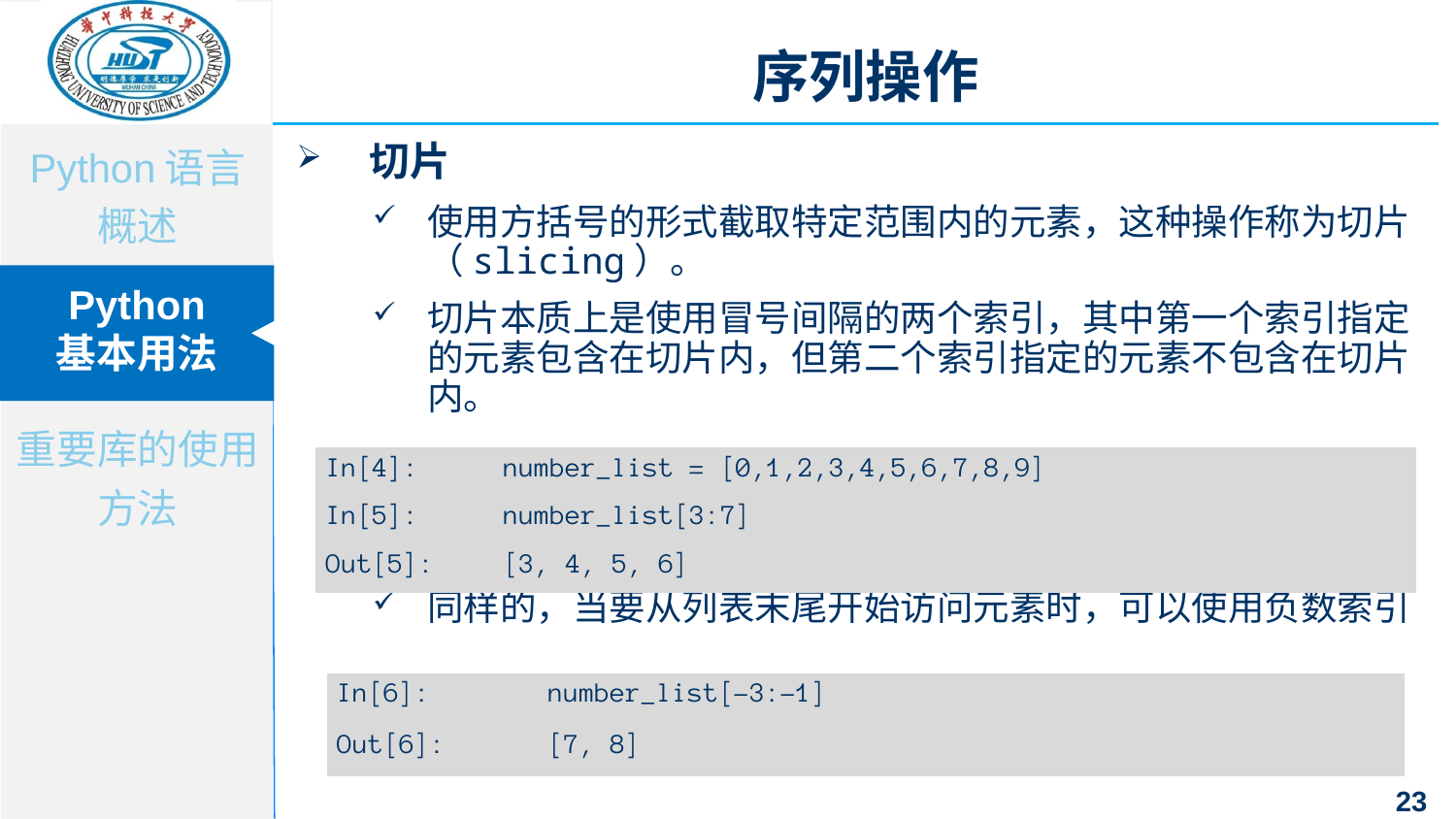

序列操作
切片
使用方括号的形式截取特定范围内的元素，这种操作称为切片（slicing）。
切片本质上是使用冒号间隔的两个索引，其中第一个索引指定的元素包含在切片内，但第二个索引指定的元素不包含在切片内。

同样的，当要从列表末尾开始访问元素时，可以使用负数索引
| In[4]: | number\_list = [0,1,2,3,4,5,6,7,8,9] |
| --- | --- |
| In[5]: | number\_list[3:7] |
| Out[5]: | [3, 4, 5, 6] |
| In[6]: | number\_list[-3:-1] |
| --- | --- |
| Out[6]: | [7, 8] |